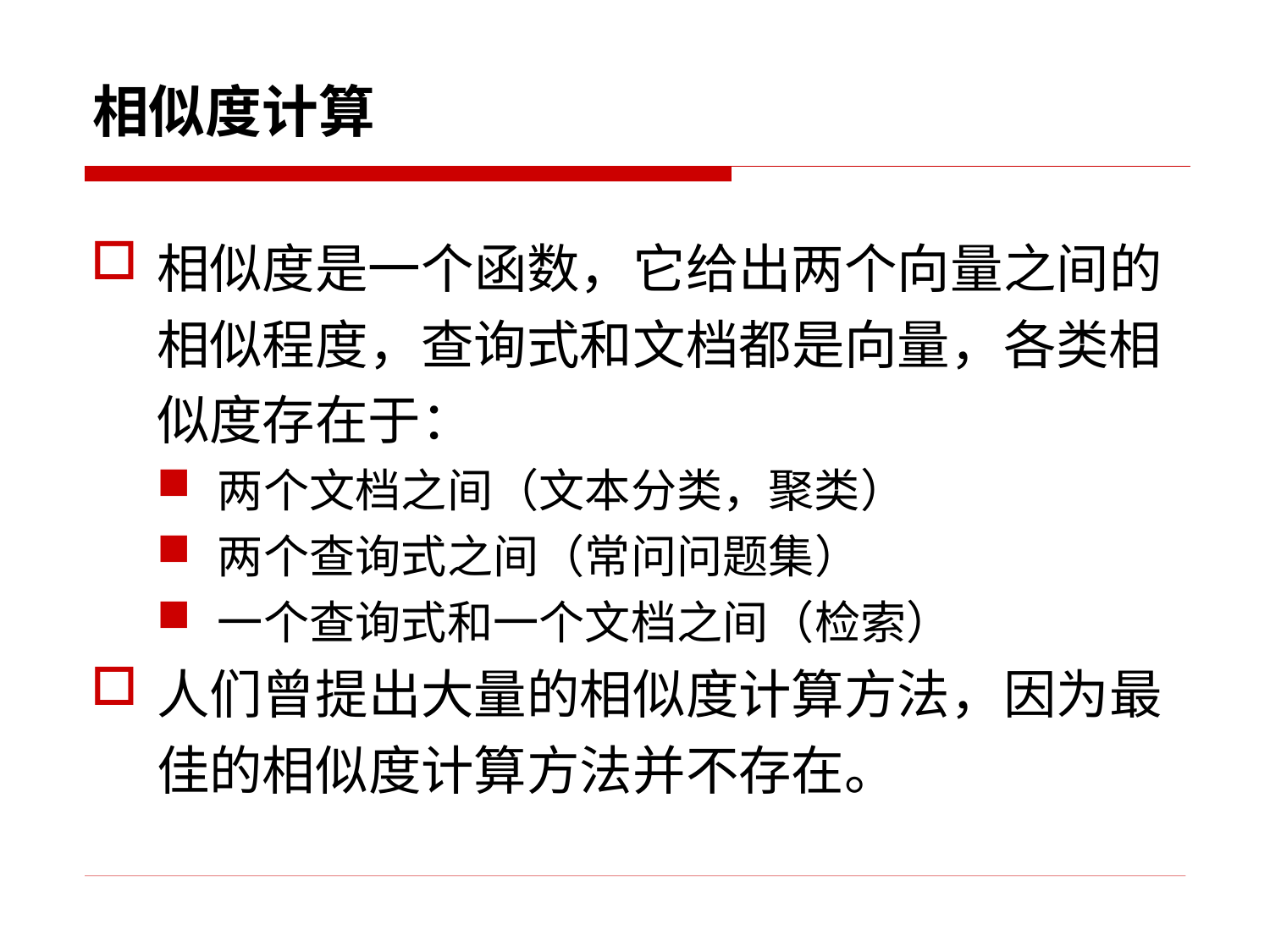

# 相似度计算
相似度是一个函数，它给出两个向量之间的相似程度，查询式和文档都是向量，各类相似度存在于：
两个文档之间（文本分类，聚类）
两个查询式之间（常问问题集）
一个查询式和一个文档之间（检索）
人们曾提出大量的相似度计算方法，因为最佳的相似度计算方法并不存在。